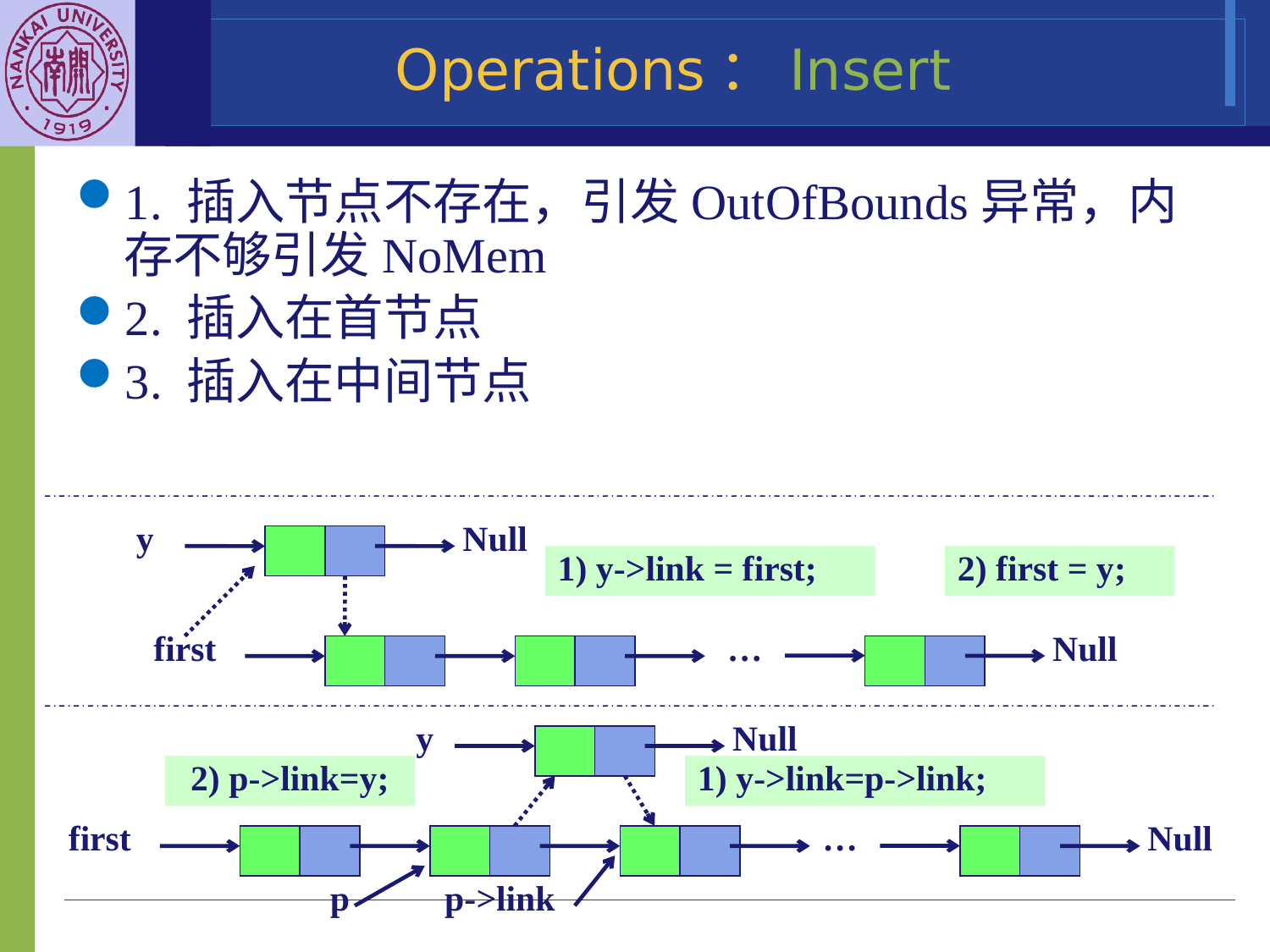

# Operations：Insert
1. 插入节点不存在，引发OutOfBounds异常，内存不够引发NoMem
2. 插入在首节点
3. 插入在中间节点

y
Null

1) y->link = first;
2) first = y;

…
Null

first

y
Null

2) p->link=y;
1) y->link=p->link;

first
…
Null

p
p->link
32